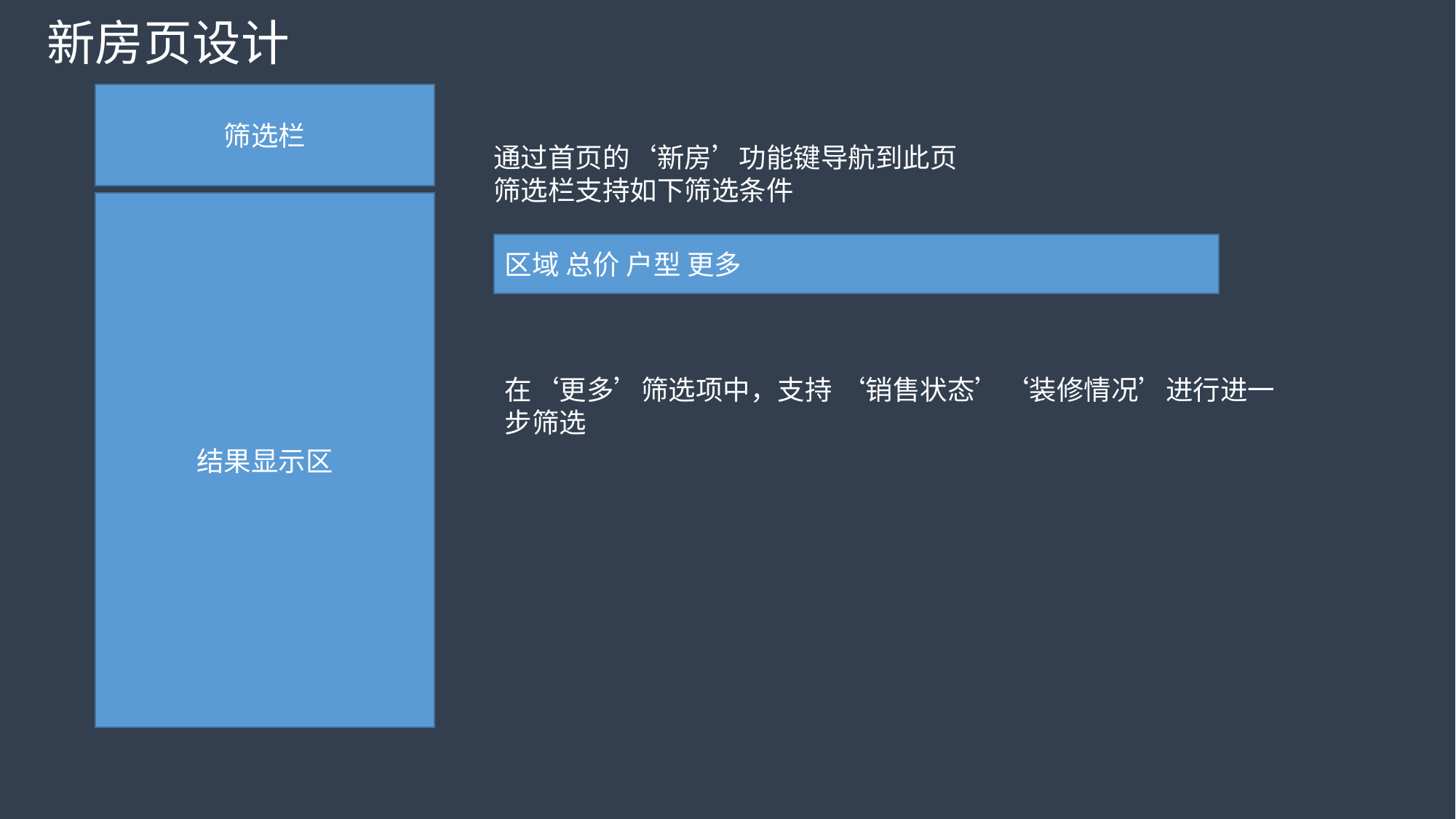

新房页设计
筛选栏
通过首页的‘新房’功能键导航到此页
筛选栏支持如下筛选条件
结果显示区
区域 总价 户型 更多
在‘更多’筛选项中，支持 ‘销售状态’‘装修情况’进行进一步筛选